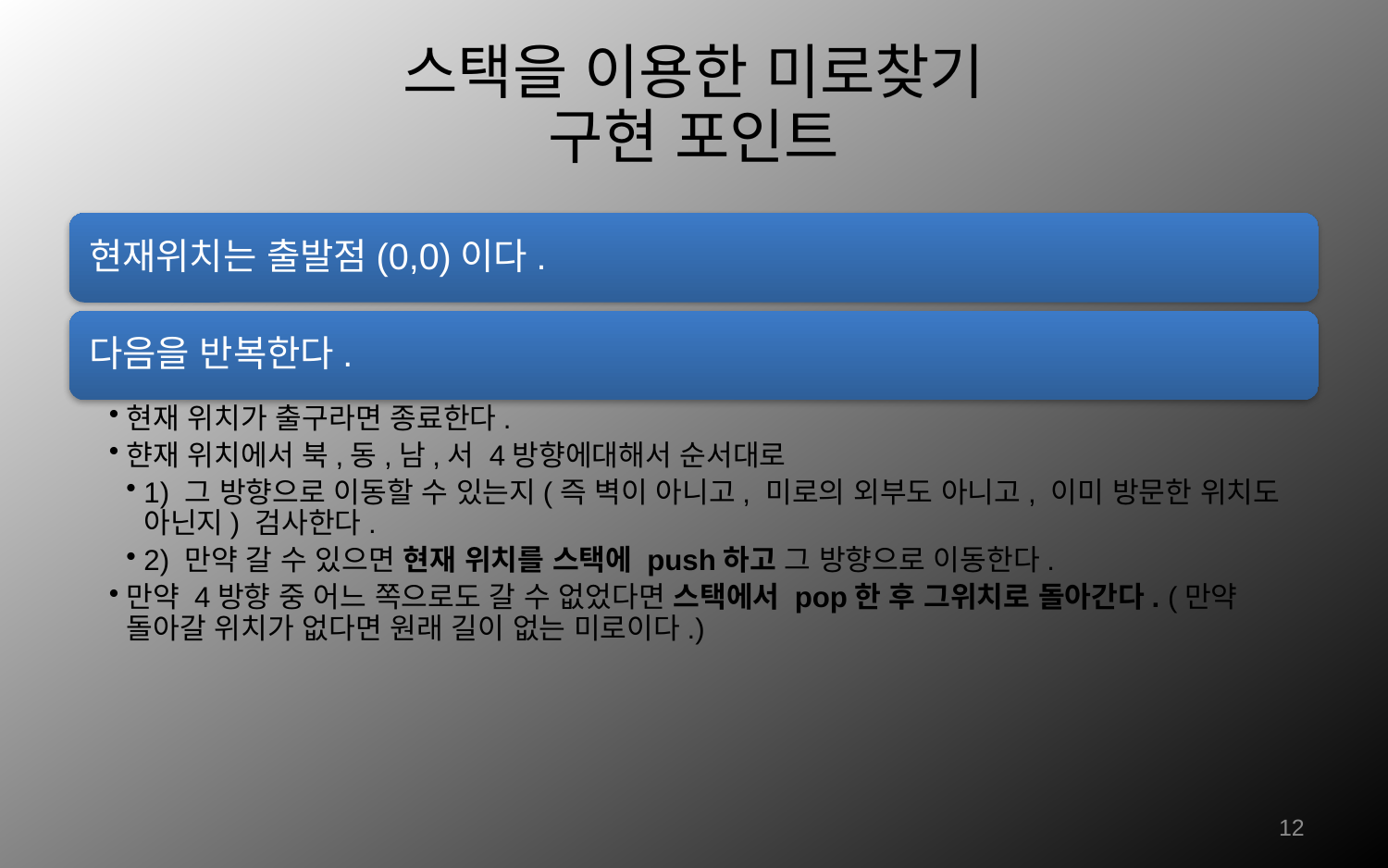

# 스택을 이용한 미로찾기 구현 포인트
현재위치는 출발점(0,0)이다.
다음을 반복한다.
현재 위치가 출구라면 종료한다.
햔재 위치에서 북,동,남,서 4방향에대해서 순서대로
1) 그 방향으로 이동할 수 있는지(즉 벽이 아니고, 미로의 외부도 아니고, 이미 방문한 위치도 아닌지) 검사한다.
2) 만약 갈 수 있으면 현재 위치를 스택에 push하고 그 방향으로 이동한다.
만약 4방향 중 어느 쪽으로도 갈 수 없었다면 스택에서 pop한 후 그위치로 돌아간다. (만약 돌아갈 위치가 없다면 원래 길이 없는 미로이다.)
12